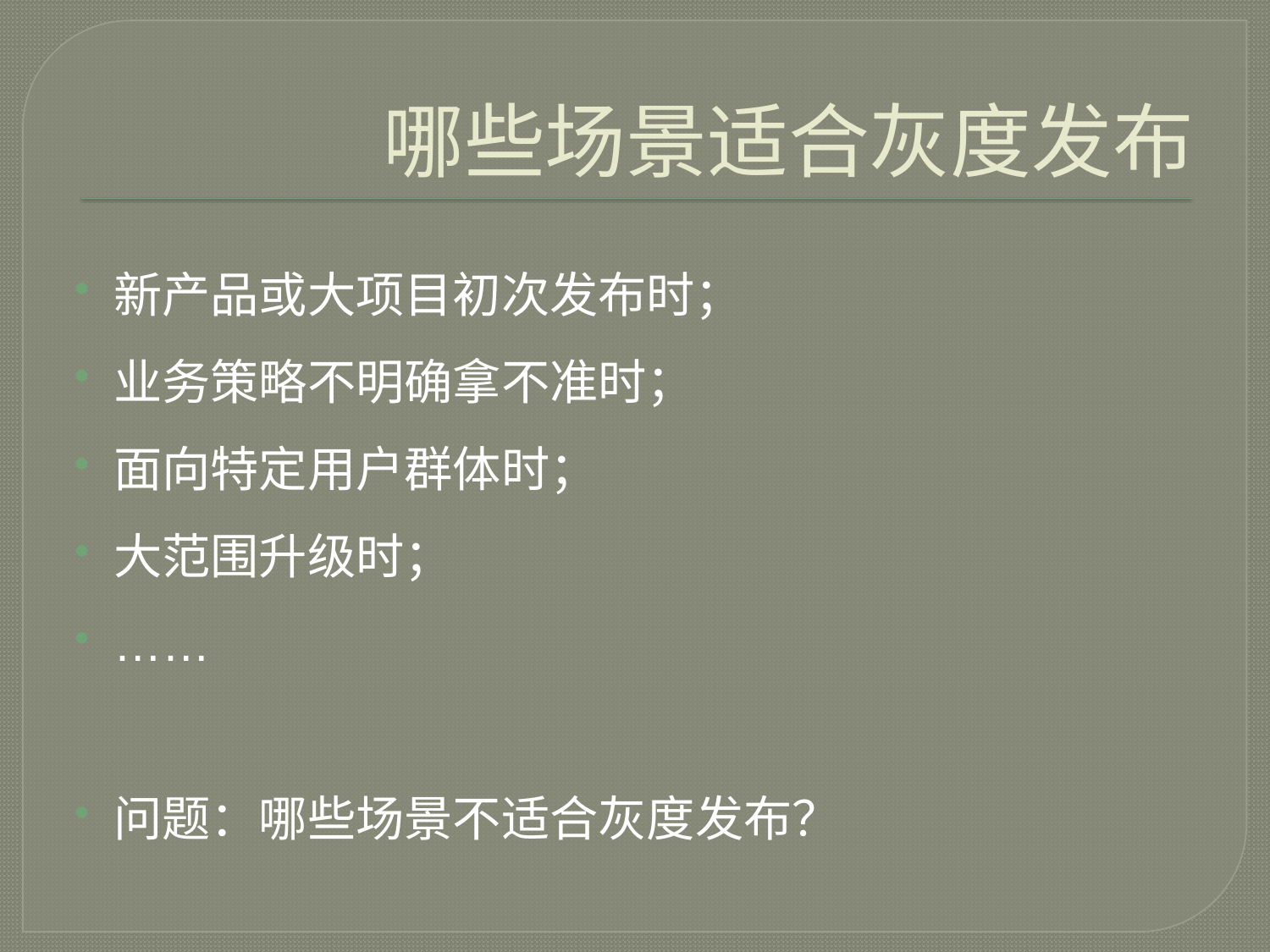

# 哪些场景适合灰度发布
新产品或大项目初次发布时；
业务策略不明确拿不准时；
面向特定用户群体时；
大范围升级时；
……

问题：哪些场景不适合灰度发布？